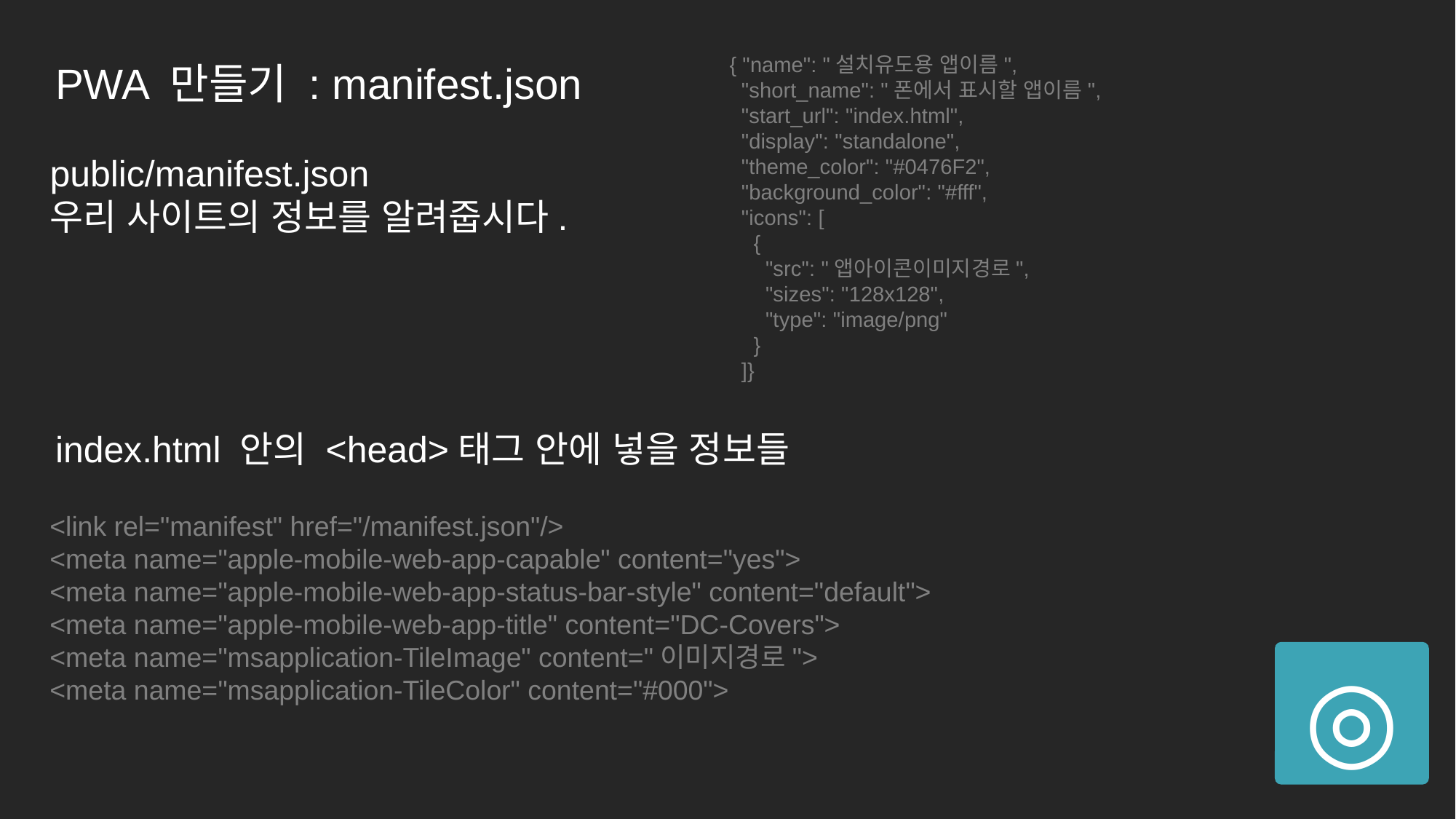

PWA 만들기 : manifest.json
{ "name": "설치유도용 앱이름",
  "short_name": "폰에서 표시할 앱이름",
  "start_url": "index.html",
  "display": "standalone",
  "theme_color": "#0476F2",
  "background_color": "#fff",
  "icons": [
    {
      "src": "앱아이콘이미지경로",
      "sizes": "128x128",
      "type": "image/png"
    }
  ]}
public/manifest.json
우리 사이트의 정보를 알려줍시다.
index.html 안의 <head>태그 안에 넣을 정보들

<link rel="manifest" href="/manifest.json"/>
<meta name="apple-mobile-web-app-capable" content="yes">
<meta name="apple-mobile-web-app-status-bar-style" content="default">
<meta name="apple-mobile-web-app-title" content="DC-Covers">
<meta name="msapplication-TileImage" content="이미지경로">
<meta name="msapplication-TileColor" content="#000">
◎